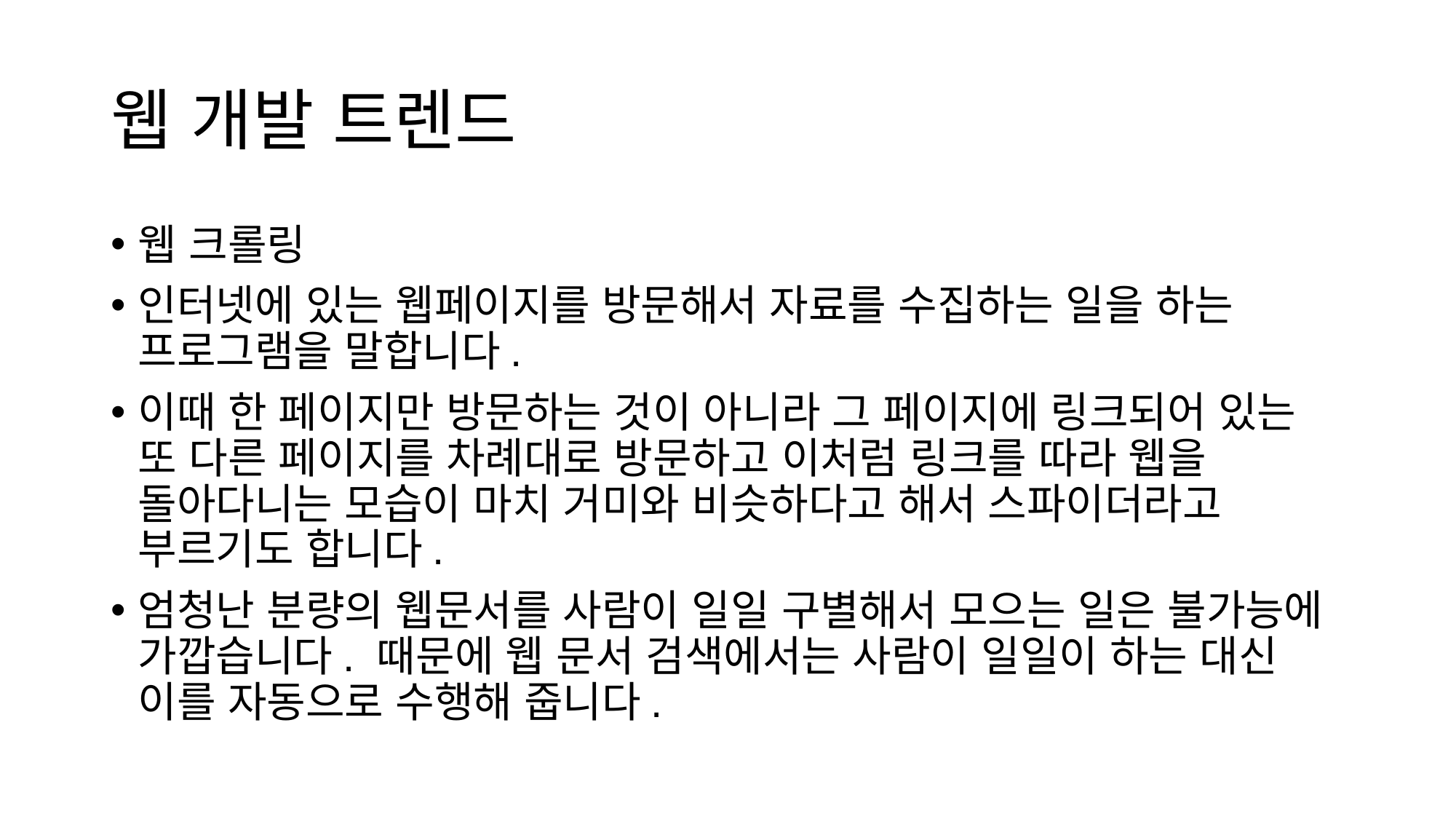

# 웹 개발 트렌드
웹 크롤링
인터넷에 있는 웹페이지를 방문해서 자료를 수집하는 일을 하는 프로그램을 말합니다.
이때 한 페이지만 방문하는 것이 아니라 그 페이지에 링크되어 있는 또 다른 페이지를 차례대로 방문하고 이처럼 링크를 따라 웹을 돌아다니는 모습이 마치 거미와 비슷하다고 해서 스파이더라고 부르기도 합니다.
엄청난 분량의 웹문서를 사람이 일일 구별해서 모으는 일은 불가능에 가깝습니다. 때문에 웹 문서 검색에서는 사람이 일일이 하는 대신 이를 자동으로 수행해 줍니다.